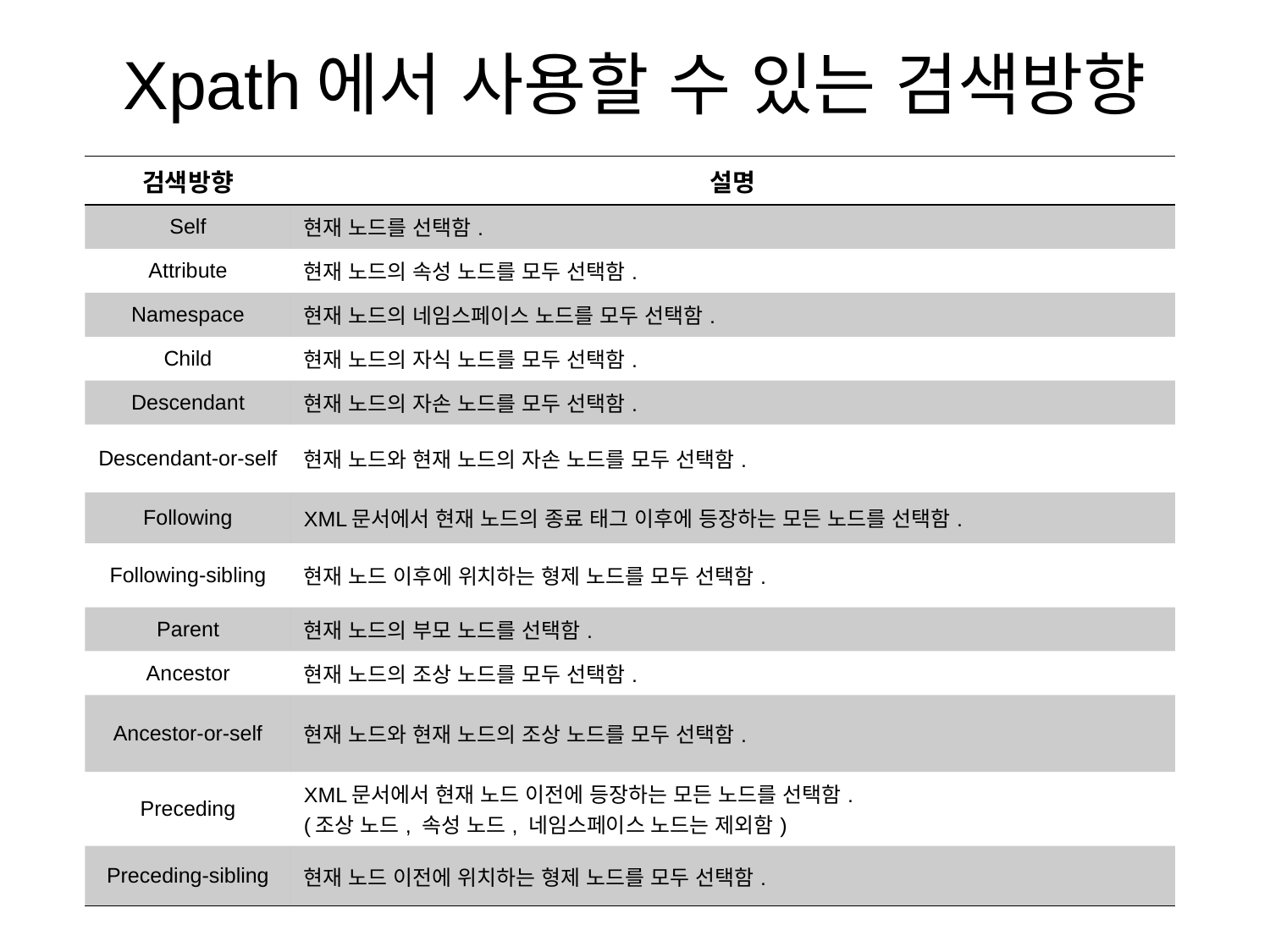

# Xpath에서 사용할 수 있는 검색방향
| 검색방향 | 설명 |
| --- | --- |
| Self | 현재 노드를 선택함. |
| Attribute | 현재 노드의 속성 노드를 모두 선택함. |
| Namespace | 현재 노드의 네임스페이스 노드를 모두 선택함. |
| Child | 현재 노드의 자식 노드를 모두 선택함. |
| Descendant | 현재 노드의 자손 노드를 모두 선택함. |
| Descendant-or-self | 현재 노드와 현재 노드의 자손 노드를 모두 선택함. |
| Following | XML문서에서 현재 노드의 종료 태그 이후에 등장하는 모든 노드를 선택함. |
| Following-sibling | 현재 노드 이후에 위치하는 형제 노드를 모두 선택함. |
| Parent | 현재 노드의 부모 노드를 선택함. |
| Ancestor | 현재 노드의 조상 노드를 모두 선택함. |
| Ancestor-or-self | 현재 노드와 현재 노드의 조상 노드를 모두 선택함. |
| Preceding | XML문서에서 현재 노드 이전에 등장하는 모든 노드를 선택함. (조상 노드, 속성 노드, 네임스페이스 노드는 제외함) |
| Preceding-sibling | 현재 노드 이전에 위치하는 형제 노드를 모두 선택함. |